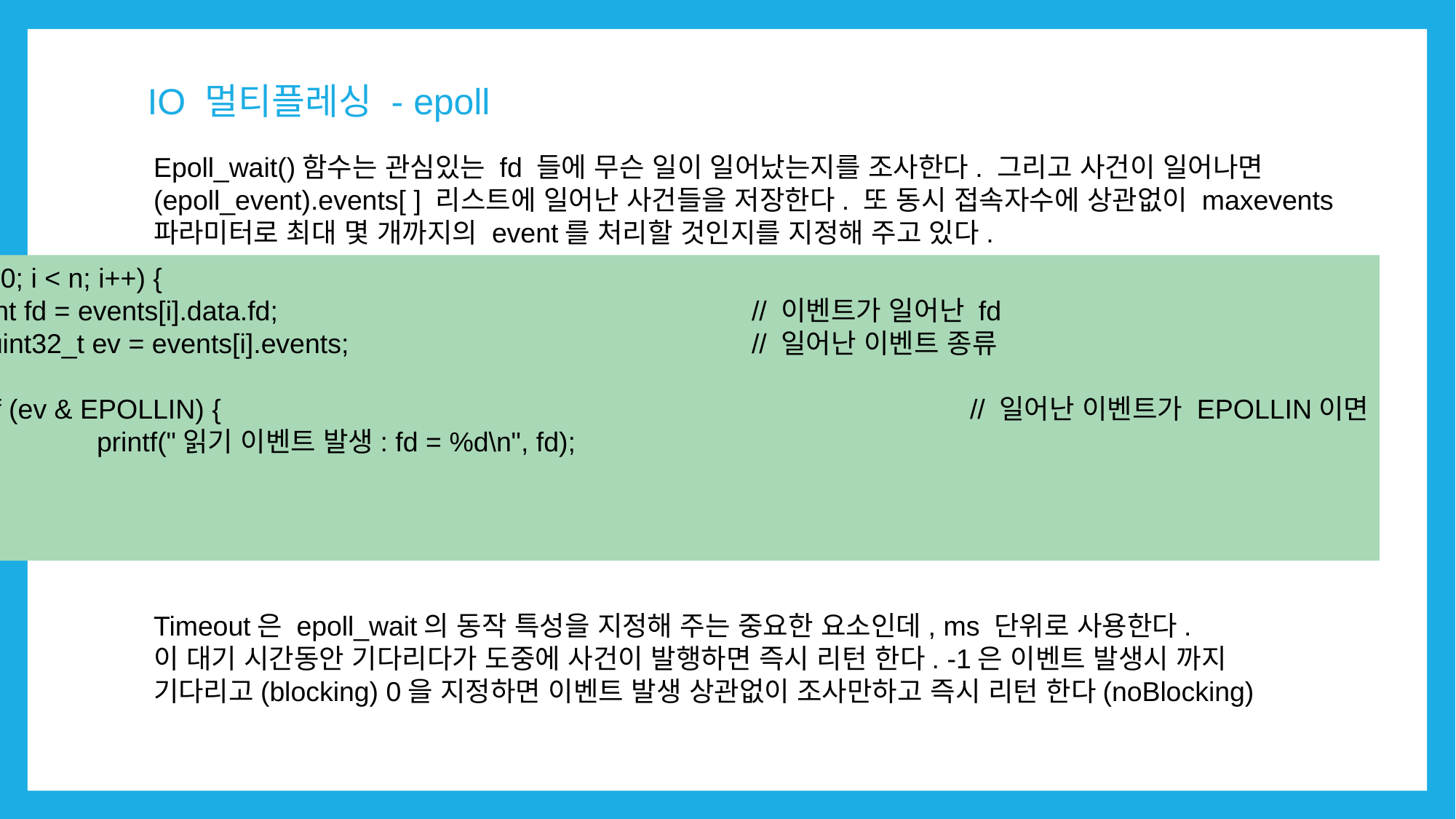

# IO 멀티플레싱 - epoll
Epoll_wait()함수는 관심있는 fd 들에 무슨 일이 일어났는지를 조사한다. 그리고 사건이 일어나면
(epoll_event).events[ ] 리스트에 일어난 사건들을 저장한다. 또 동시 접속자수에 상관없이 maxevents
파라미터로 최대 몇 개까지의 event를 처리할 것인지를 지정해 주고 있다.

Timeout은 epoll_wait의 동작 특성을 지정해 주는 중요한 요소인데, ms 단위로 사용한다.
이 대기 시간동안 기다리다가 도중에 사건이 발행하면 즉시 리턴 한다. -1은 이벤트 발생시 까지
기다리고(blocking) 0을 지정하면 이벤트 발생 상관없이 조사만하고 즉시 리턴 한다(noBlocking)
for (int i = 0; i < n; i++) {
	int fd = events[i].data.fd;					// 이벤트가 일어난 fd
    	uint32_t ev = events[i].events;				// 일어난 이벤트 종류

    	if (ev & EPOLLIN) {							// 일어난 이벤트가 EPOLLIN이면
        		printf("읽기 이벤트 발생: fd = %d\n", fd);
    	}
}